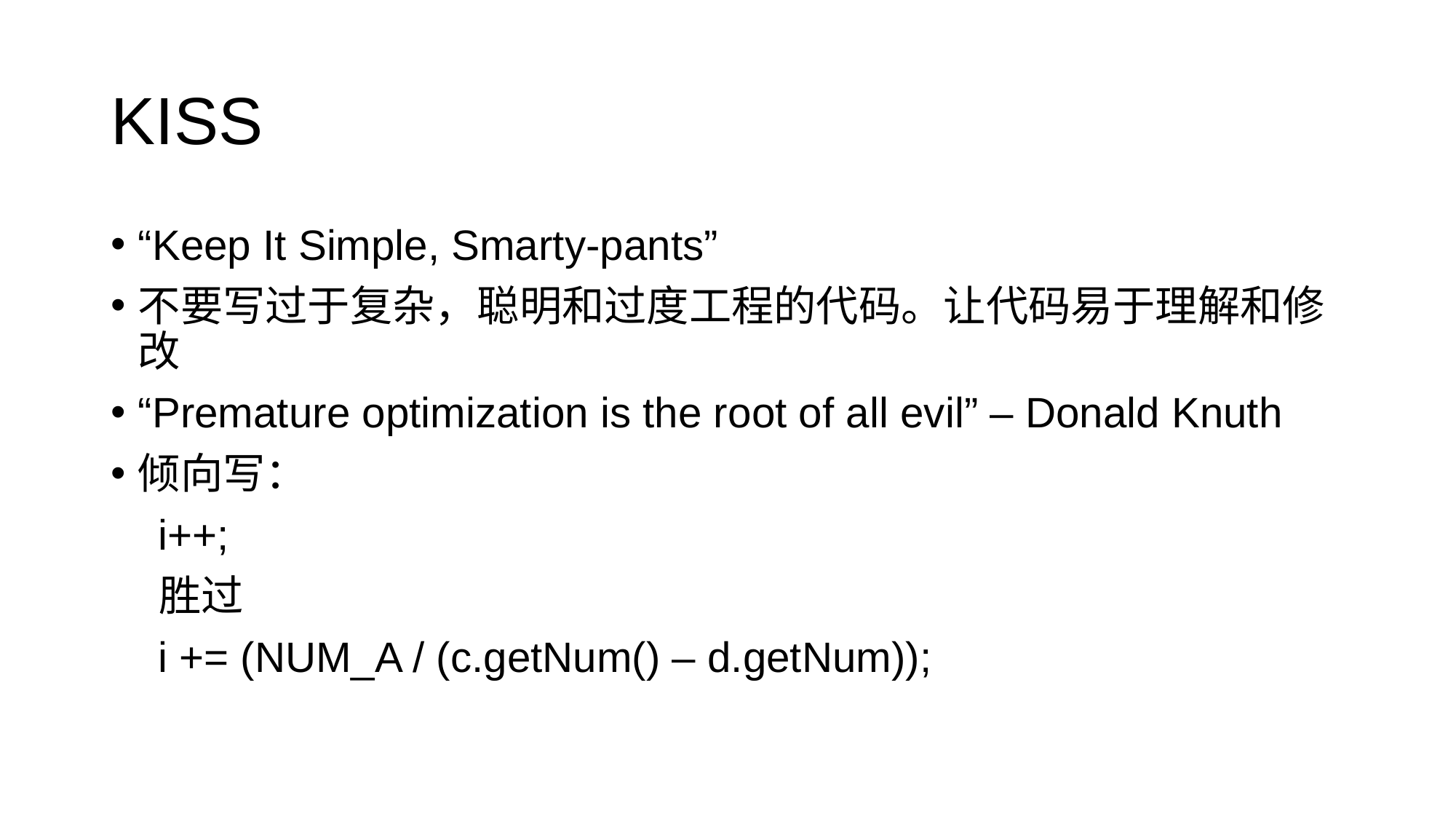

# KISS
“Keep It Simple, Smarty-pants”
不要写过于复杂，聪明和过度工程的代码。让代码易于理解和修改
“Premature optimization is the root of all evil” – Donald Knuth
倾向写：
    i++;
    胜过
    i += (NUM_A / (c.getNum() – d.getNum));